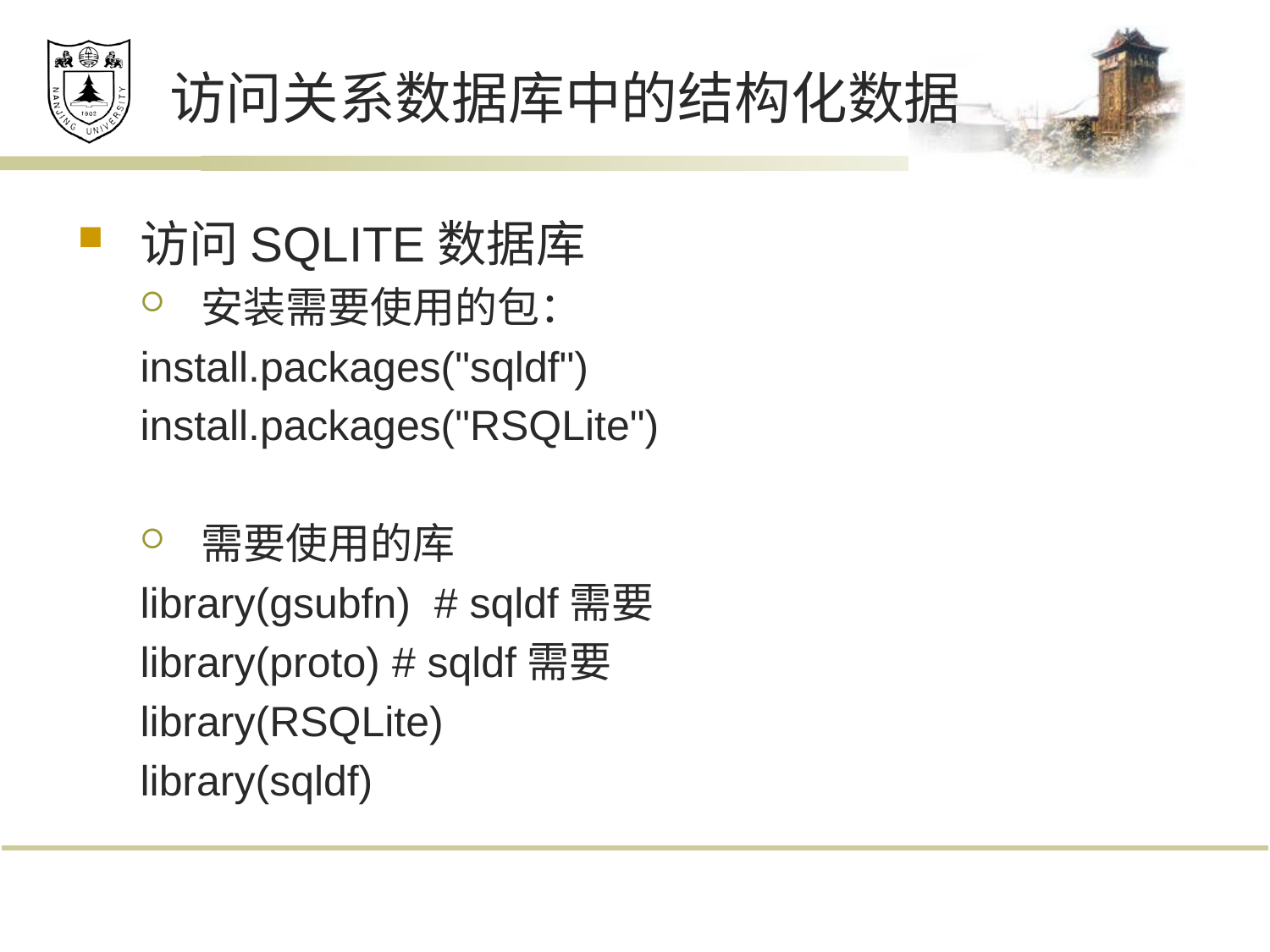

# 访问关系数据库中的结构化数据
访问SQLITE数据库
安装需要使用的包：
install.packages("sqldf")
install.packages("RSQLite")

需要使用的库
library(gsubfn)  # sqldf需要
library(proto) # sqldf需要
library(RSQLite)
library(sqldf)